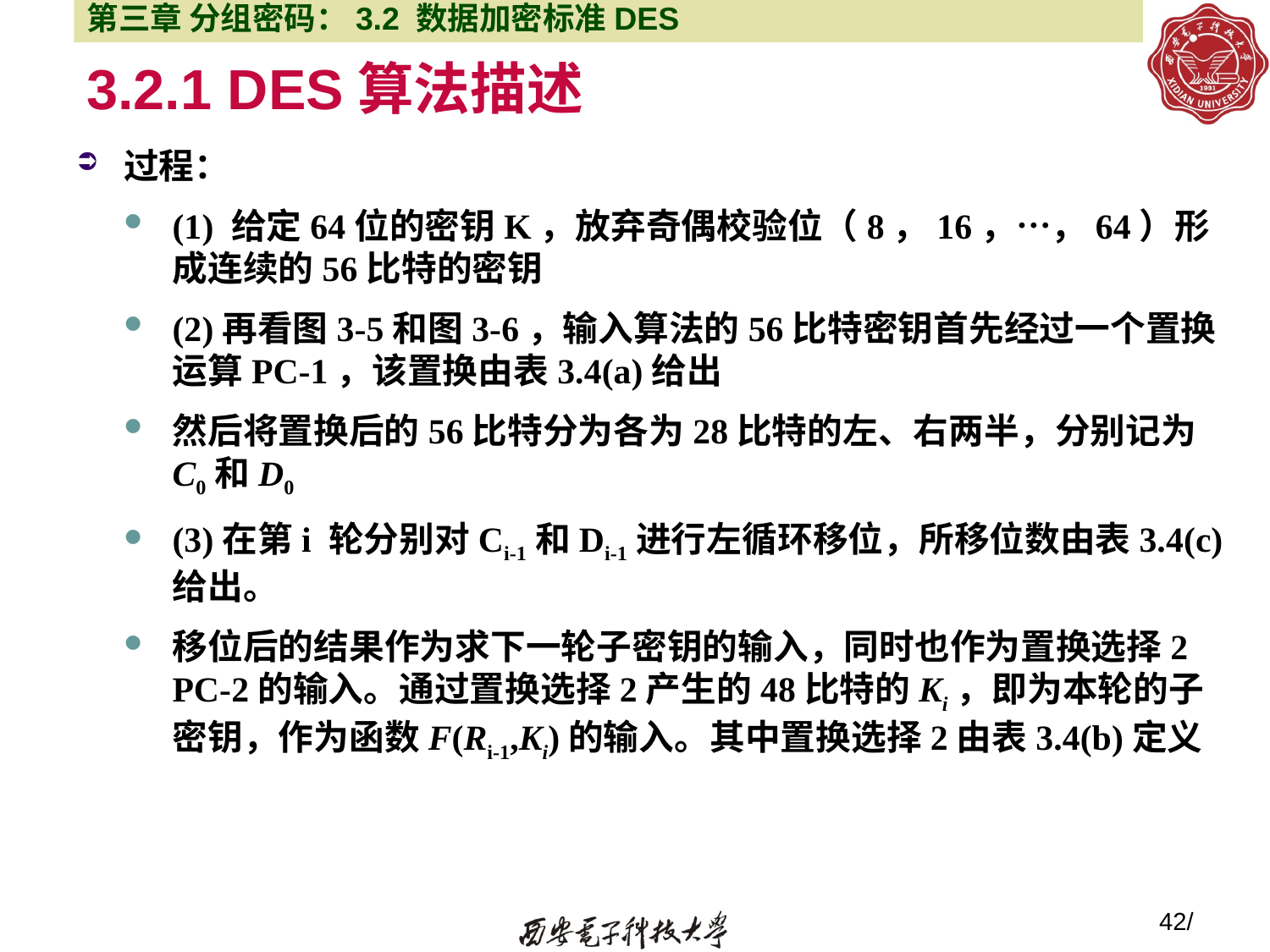

第三章 分组密码：3.2 数据加密标准DES
# 3.2.1 DES算法描述
过程：
(1) 给定64位的密钥K，放弃奇偶校验位（8，16，…，64）形成连续的56比特的密钥
(2)再看图3-5和图3-6，输入算法的56比特密钥首先经过一个置换运算PC-1，该置换由表3.4(a)给出
然后将置换后的56比特分为各为28比特的左、右两半，分别记为C0和D0
(3)在第i 轮分别对Ci-1和Di-1进行左循环移位，所移位数由表3.4(c)给出。
移位后的结果作为求下一轮子密钥的输入，同时也作为置换选择2  PC-2的输入。通过置换选择2产生的48比特的Ki，即为本轮的子密钥，作为函数F(Ri-1,Ki)的输入。其中置换选择2由表3.4(b)定义

42/